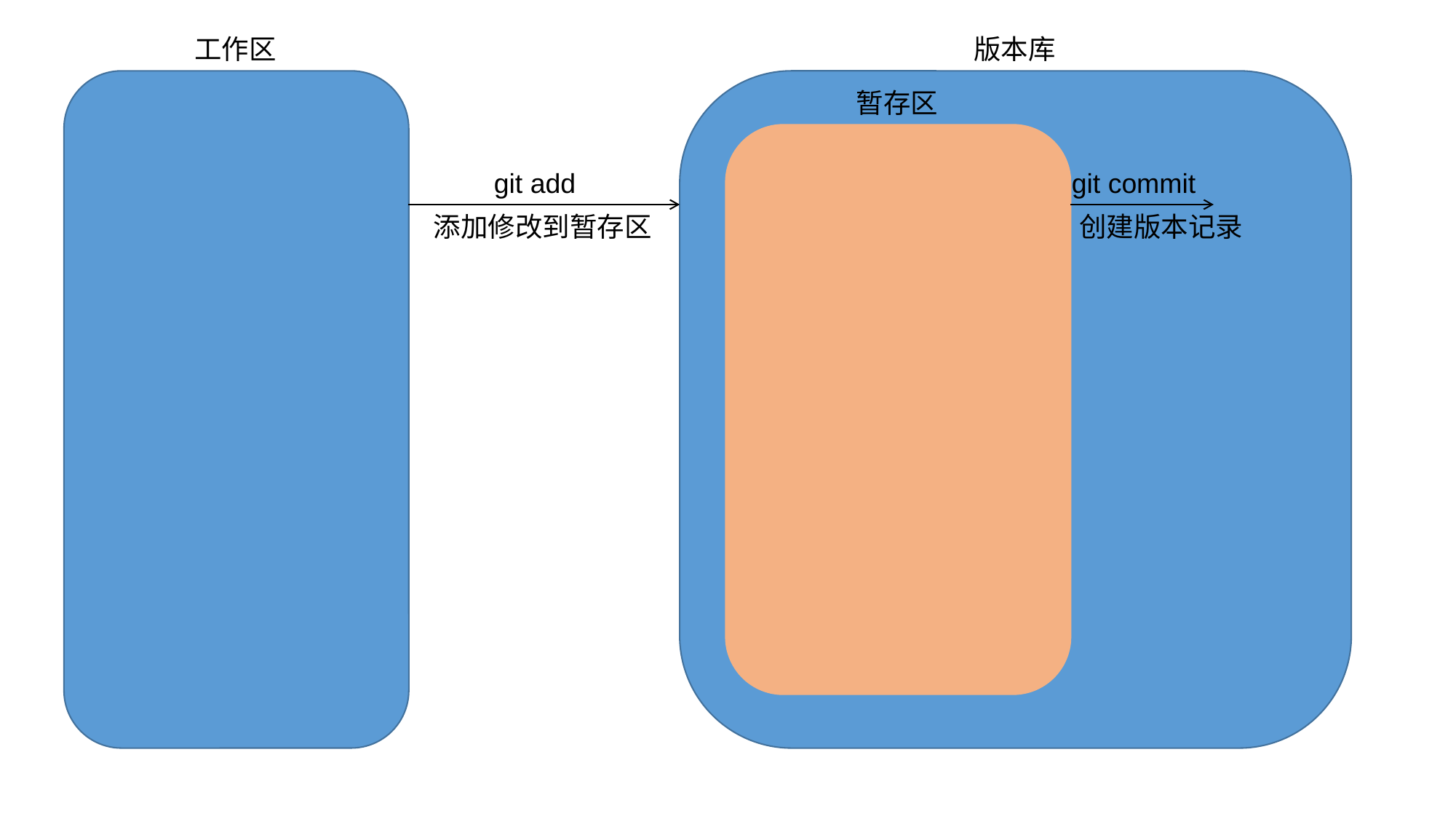

工作区
版本库

暂存区

git add
git commit
添加修改到暂存区
创建版本记录